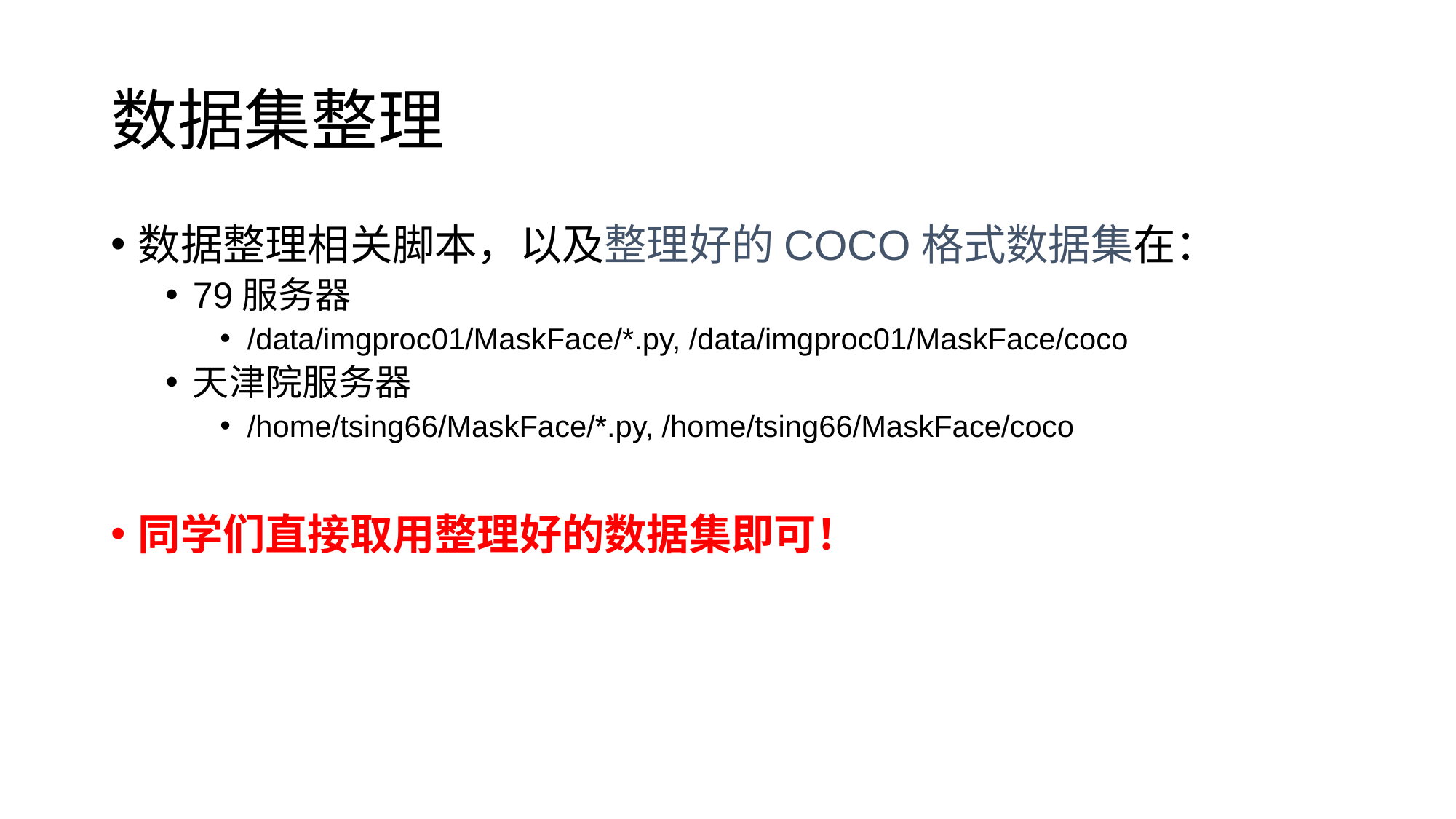

# 数据集整理
数据整理相关脚本，以及整理好的COCO格式数据集在：
79服务器
/data/imgproc01/MaskFace/*.py, /data/imgproc01/MaskFace/coco
天津院服务器
/home/tsing66/MaskFace/*.py, /home/tsing66/MaskFace/coco

同学们直接取用整理好的数据集即可！